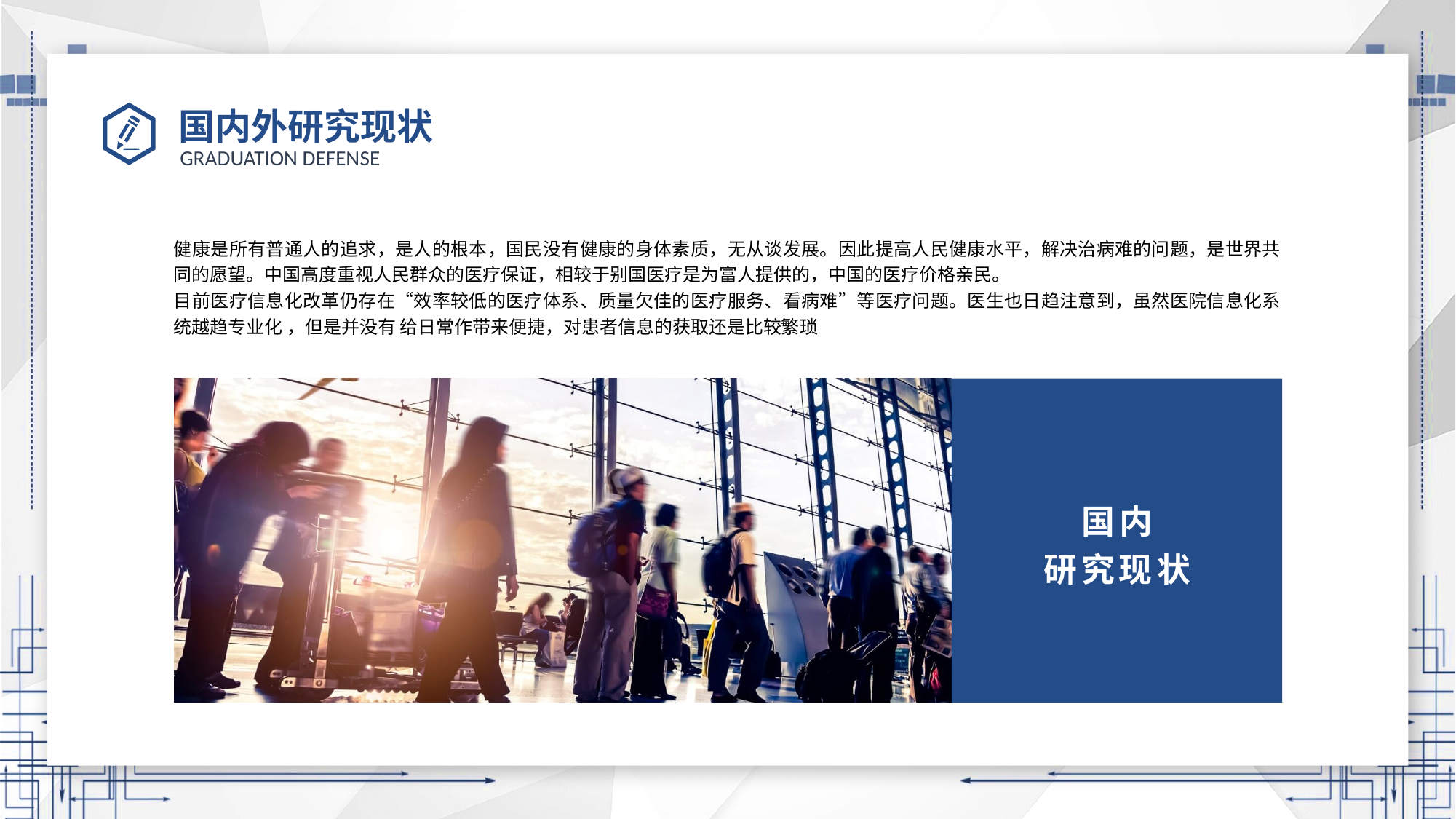

# 国内外研究现状
健康是所有普通人的追求，是人的根本，国民没有健康的身体素质，无从谈发展。因此提高人民健康水平，解决治病难的问题，是世界共同的愿望。中国高度重视人民群众的医疗保证，相较于别国医疗是为富人提供的，中国的医疗价格亲民。
目前医疗信息化改革仍存在“效率较低的医疗体系、质量欠佳的医疗服务、看病难”等医疗问题。医生也日趋注意到，虽然医院信息化系统越趋专业化 ，但是并没有 给日常作带来便捷，对患者信息的获取还是比较繁琐

国内
研究现状